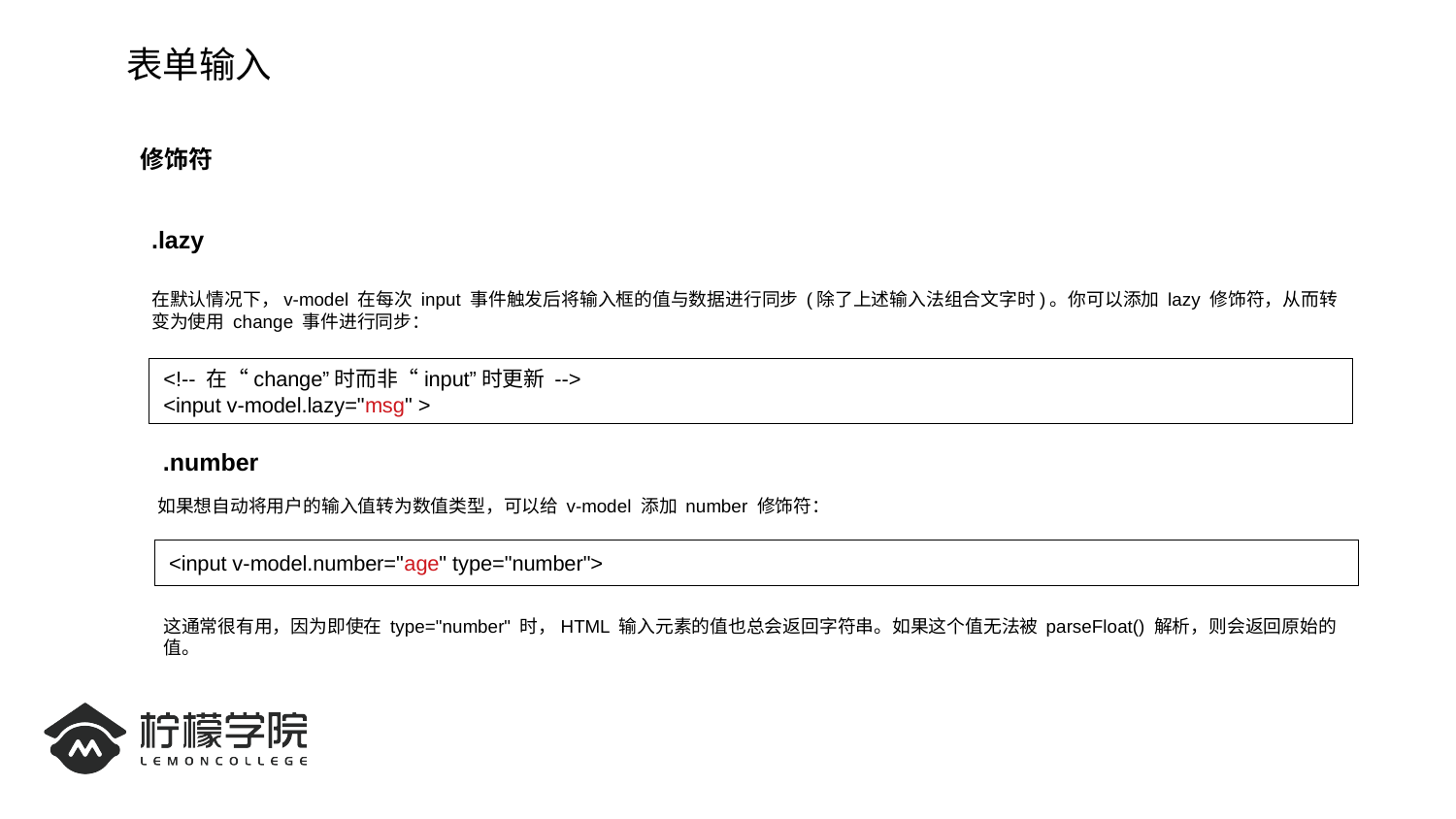

表单输入
修饰符
.lazy
在默认情况下，v-model 在每次 input 事件触发后将输入框的值与数据进行同步 (除了上述输入法组合文字时)。你可以添加 lazy 修饰符，从而转变为使用 change 事件进行同步：
<!-- 在“change”时而非“input”时更新 -->
<input v-model.lazy="msg" >
.number
如果想自动将用户的输入值转为数值类型，可以给 v-model 添加 number 修饰符：
<input v-model.number="age" type="number">
这通常很有用，因为即使在 type="number" 时，HTML 输入元素的值也总会返回字符串。如果这个值无法被 parseFloat() 解析，则会返回原始的值。